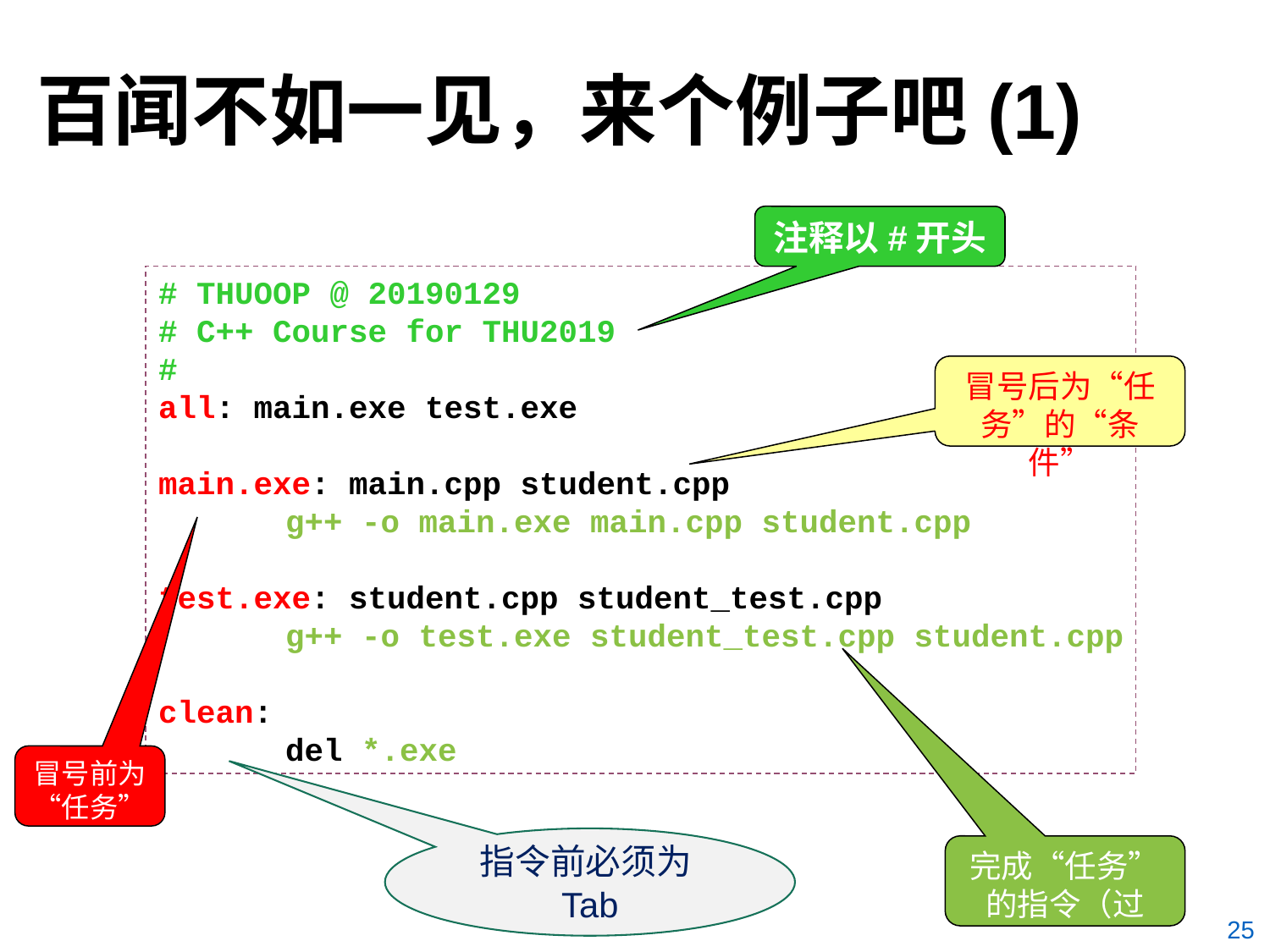

# 百闻不如一见，来个例子吧(1)
注释以#开头
# THUOOP @ 20190129
# C++ Course for THU2019
#
all: main.exe test.exe

main.exe: main.cpp student.cpp
	g++ -o main.exe main.cpp student.cpp

test.exe: student.cpp student_test.cpp
	g++ -o test.exe student_test.cpp student.cpp

clean:
	del *.exe
冒号后为“任务”的“条件”
冒号前为“任务”名
指令前必须为Tab
完成“任务”的指令（过程）
25